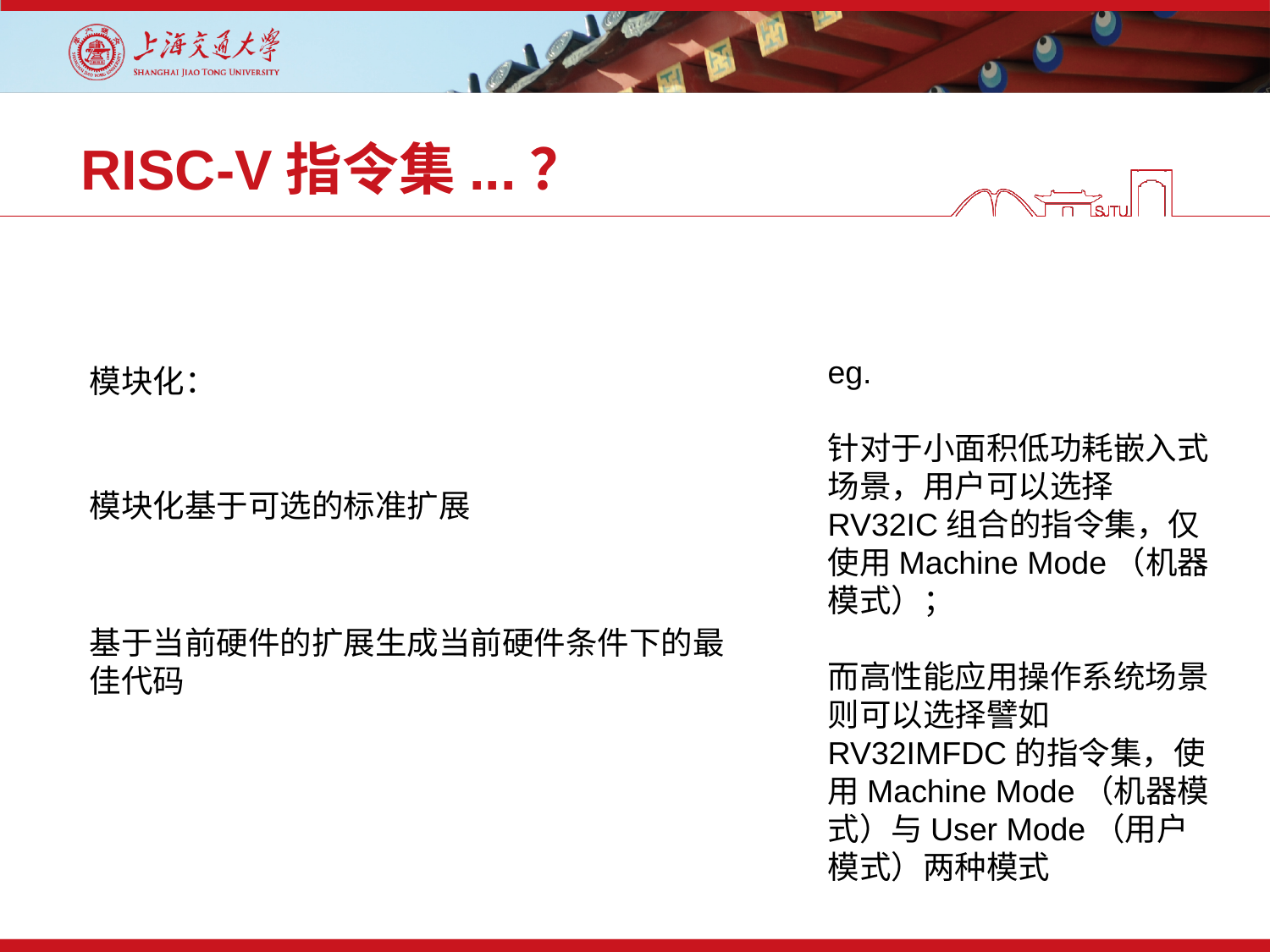

# RISC-V指令集...？
eg.

针对于小面积低功耗嵌入式场景，用户可以选择RV32IC组合的指令集，仅使用Machine Mode（机器模式）；

而高性能应用操作系统场景则可以选择譬如RV32IMFDC的指令集，使用Machine Mode（机器模式）与User Mode（用户模式）两种模式
模块化：
模块化基于可选的标准扩展
基于当前硬件的扩展生成当前硬件条件下的最佳代码